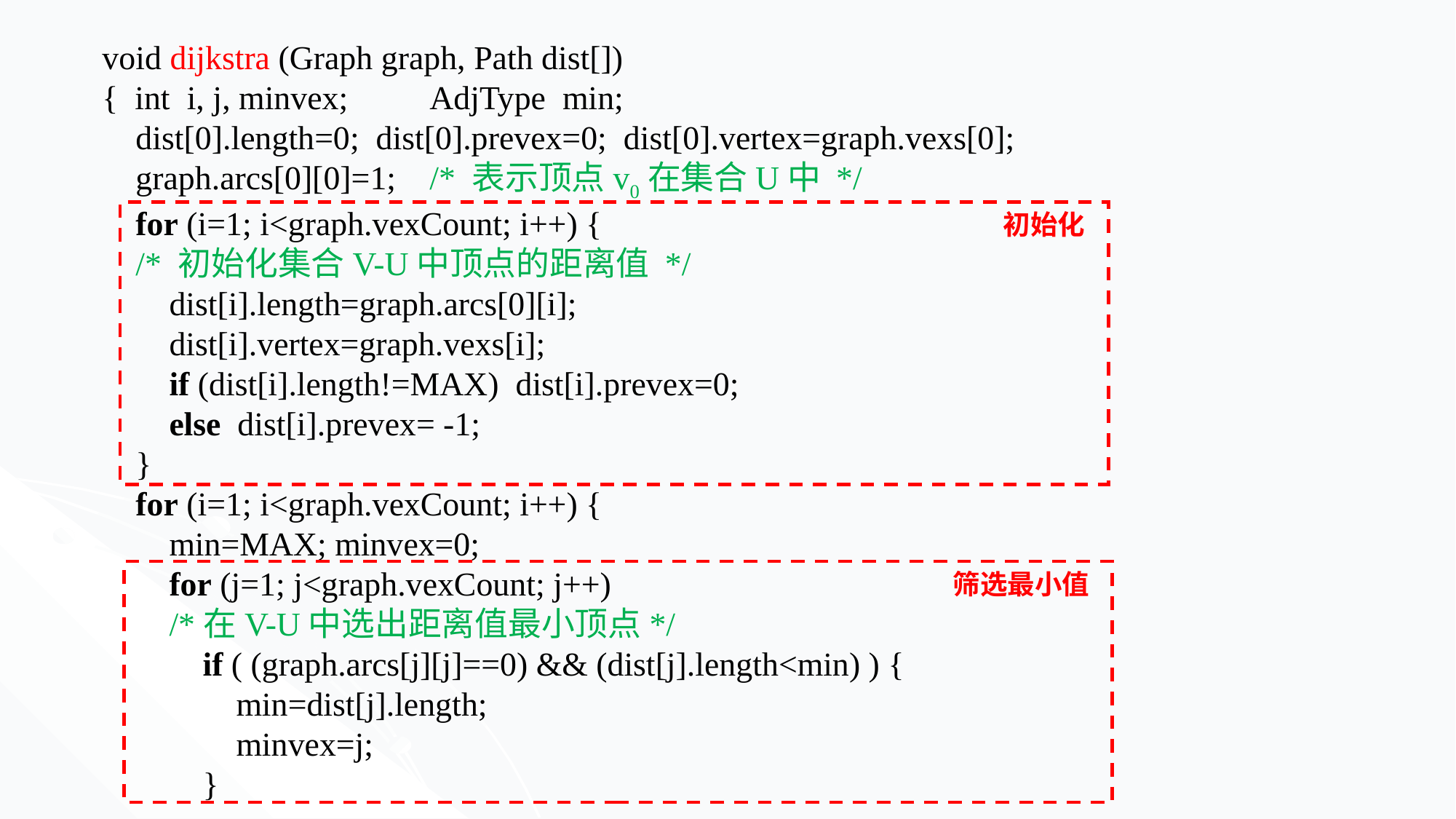

void dijkstra (Graph graph, Path dist[])
{  int  i, j, minvex;	AdjType  min;
    dist[0].length=0;  dist[0].prevex=0;  dist[0].vertex=graph.vexs[0];
    graph.arcs[0][0]=1;	/* 表示顶点v0在集合U中 */
    for (i=1; i<graph.vexCount; i++) {
    /* 初始化集合V-U中顶点的距离值 */
        dist[i].length=graph.arcs[0][i];
        dist[i].vertex=graph.vexs[i];
        if (dist[i].length!=MAX)  dist[i].prevex=0;
        else  dist[i].prevex= -1;
    }
    for (i=1; i<graph.vexCount; i++) {
        min=MAX; minvex=0;
        for (j=1; j<graph.vexCount; j++)
        /*在V-U中选出距离值最小顶点*/
            if ( (graph.arcs[j][j]==0) && (dist[j].length<min) ) {
                min=dist[j].length;
                minvex=j;
            }
初始化
筛选最小值